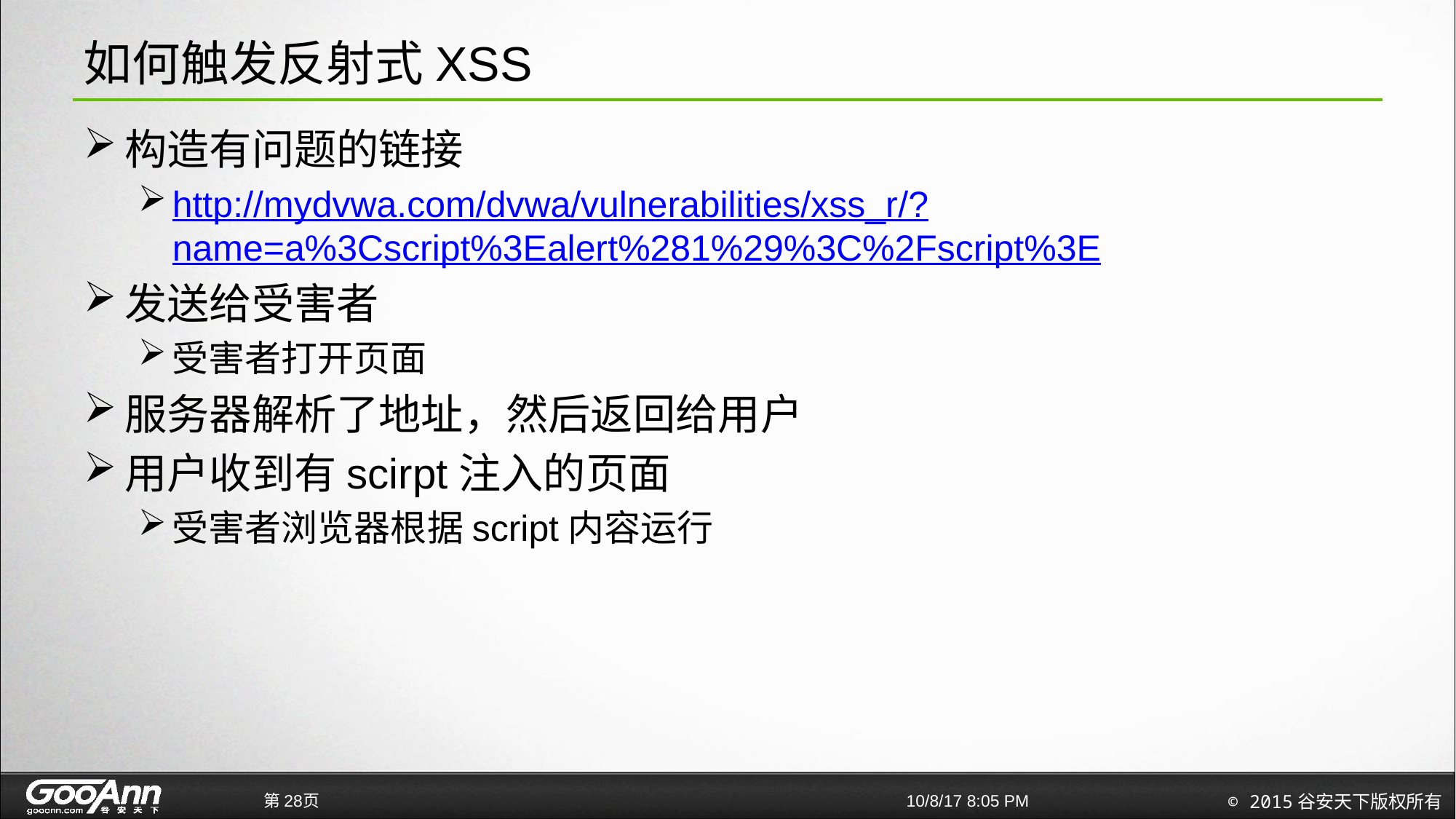

# 如何触发反射式XSS
构造有问题的链接
http://mydvwa.com/dvwa/vulnerabilities/xss_r/?name=a%3Cscript%3Ealert%281%29%3C%2Fscript%3E
发送给受害者
受害者打开页面
服务器解析了地址，然后返回给用户
用户收到有scirpt注入的页面
受害者浏览器根据script内容运行